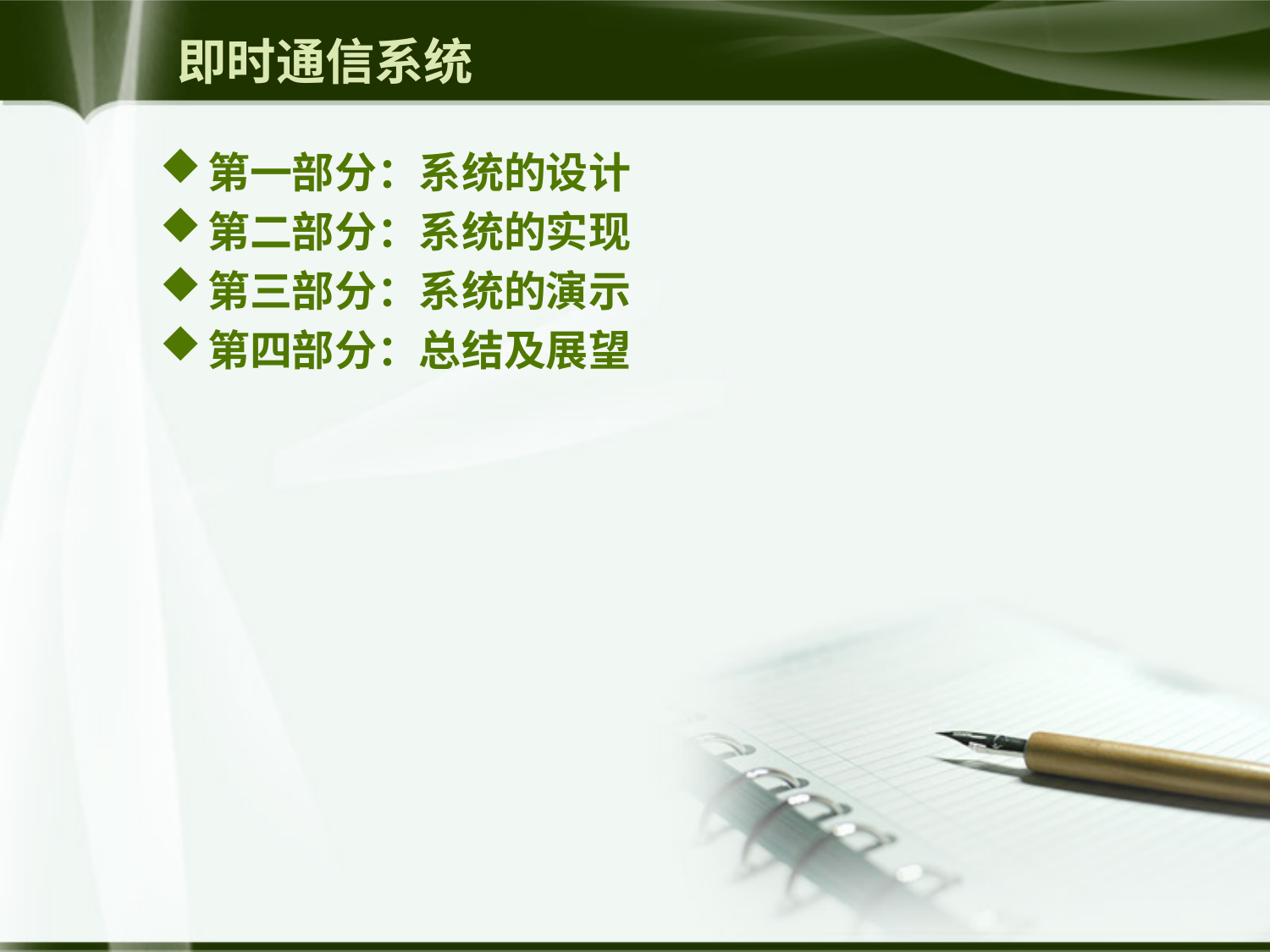

# 即时通信系统
第一部分：系统的设计
第二部分：系统的实现
第三部分：系统的演示
第四部分：总结及展望